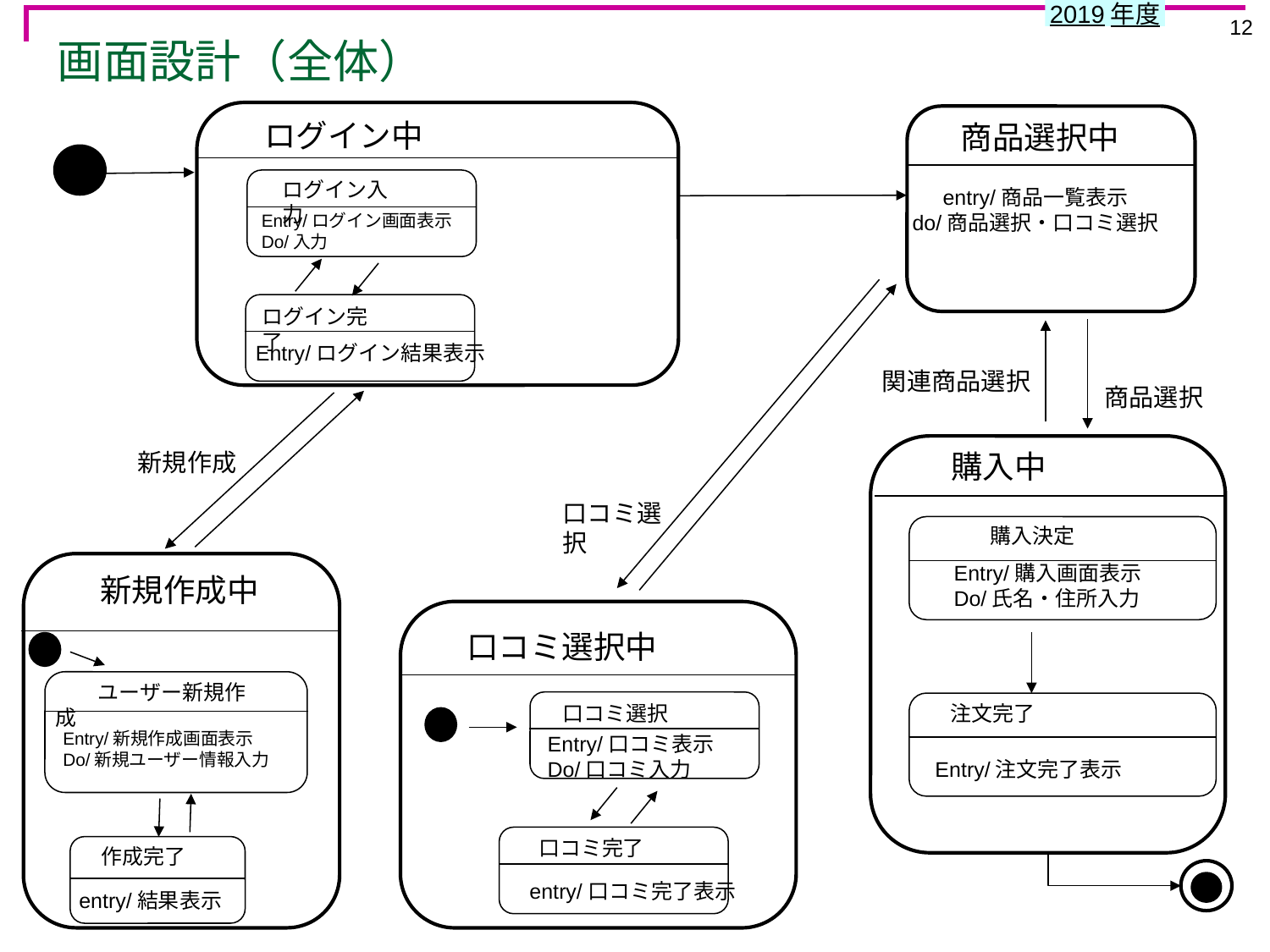

12
# 画面設計（全体）

ログイン中

商品選択中
entry/商品一覧表示
do/商品選択・口コミ選択

ログイン入力

Entry/ログイン画面表示
Do/入力

ログイン完了
Entry/ログイン結果表示
関連商品選択
商品選択

新規作成
購入中
口コミ選択
購入決定

Entry/購入画面表示
Do/氏名・住所入力

新規作成中

口コミ選択中

口コミ選択

Entry/口コミ表示
Do/口コミ入力

口コミ完了
entry/口コミ完了表示

　　ユーザー新規作成
Entry/新規作成画面表示
Do/新規ユーザー情報入力

注文完了
Entry/注文完了表示

作成完了
entry/結果表示